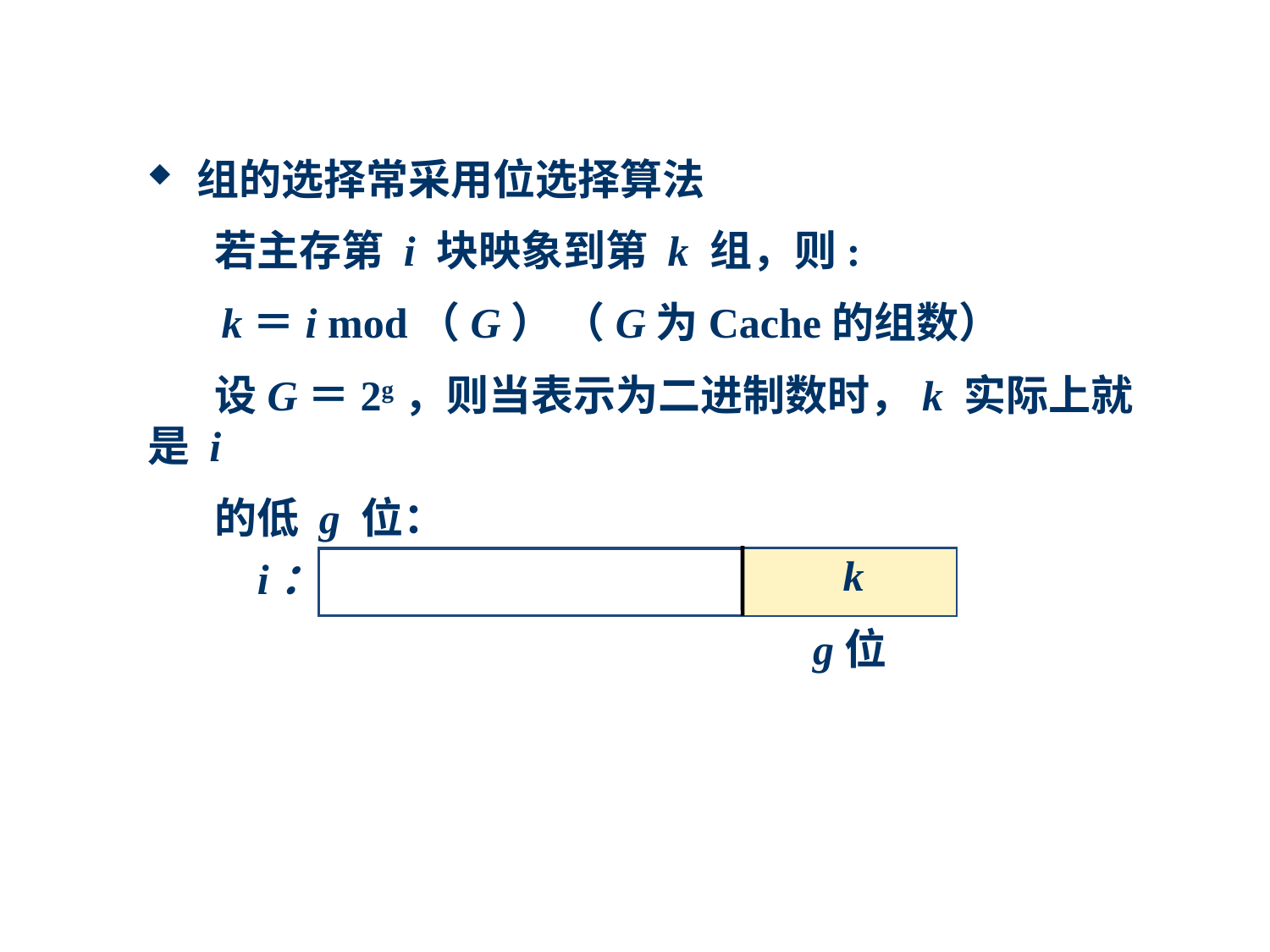

组的选择常采用位选择算法
      若主存第 i 块映象到第 k 组，则:
       k＝i mod（G） （G为Cache的组数）
      设G＝2g，则当表示为二进制数时，k 实际上就是 i
      的低 g 位：
k
i：

g位